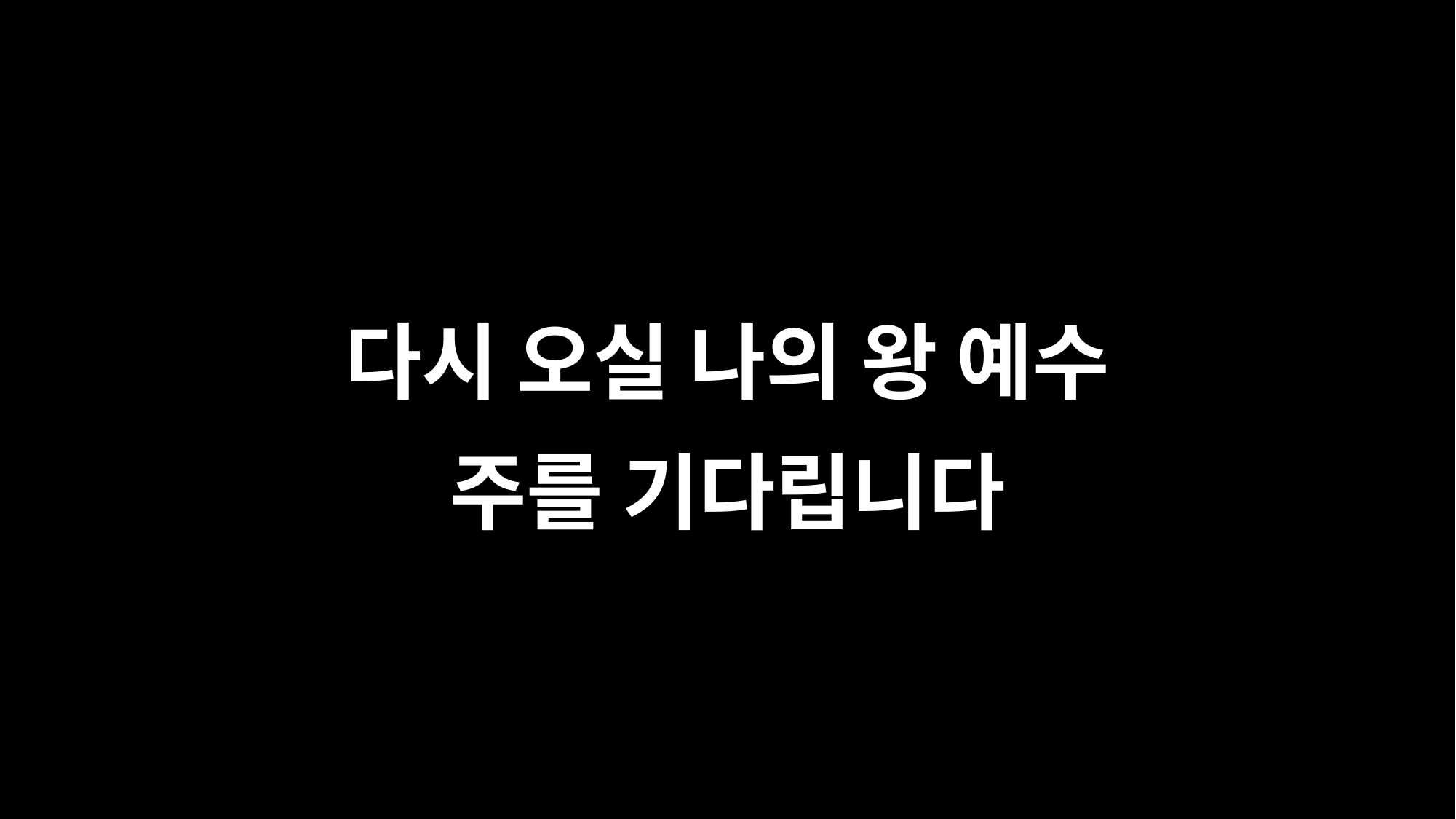

다시 오실 나의 왕 예수
주를 기다립니다